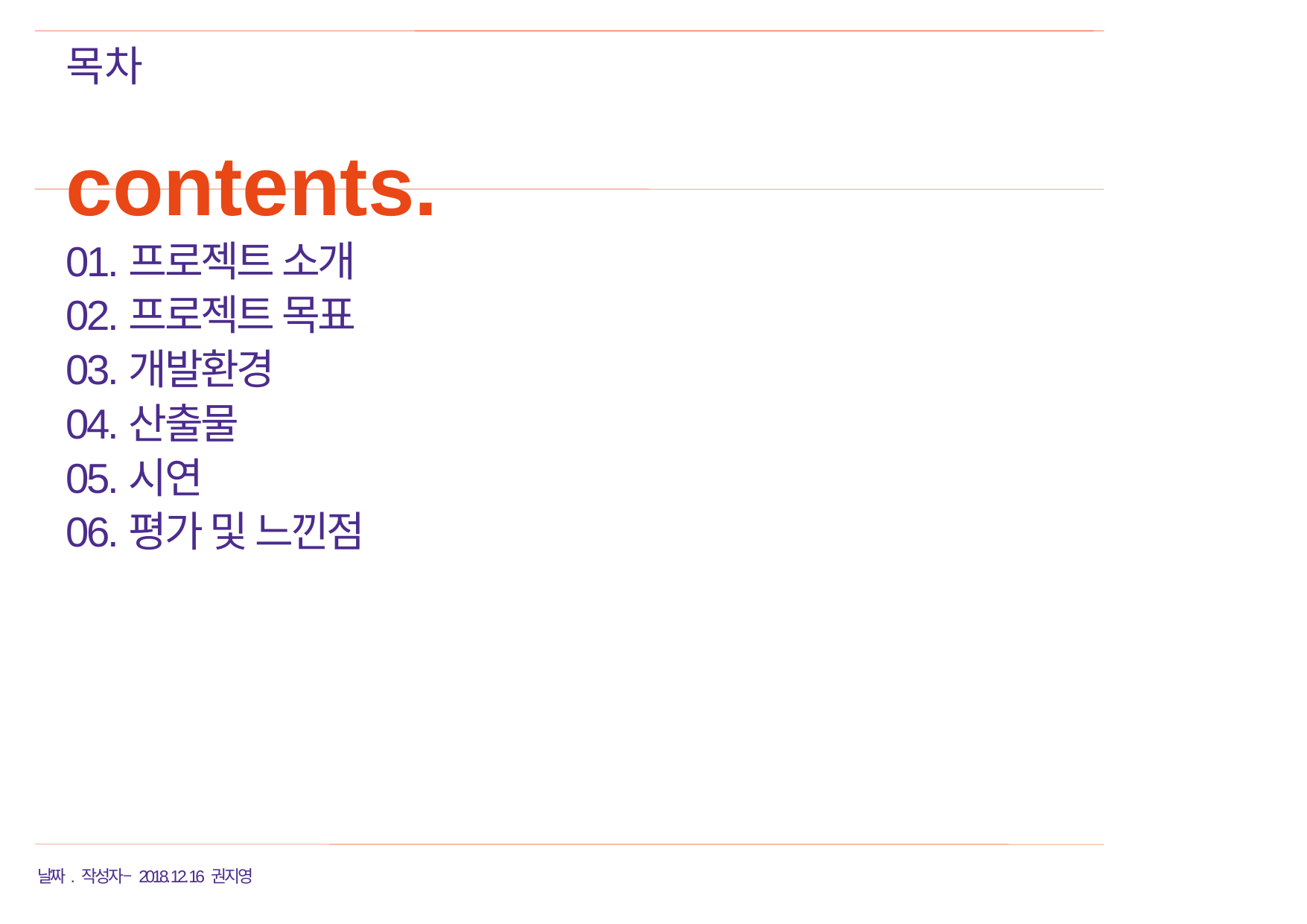

목차
contents.
01.	프로젝트 소개
02.	프로젝트 목표
03.	개발환경
04.	산출물
05.	시연
06.	평가 및 느낀점

my
app.
design
날짜. 작성자 – 2018. 12. 16 권지영